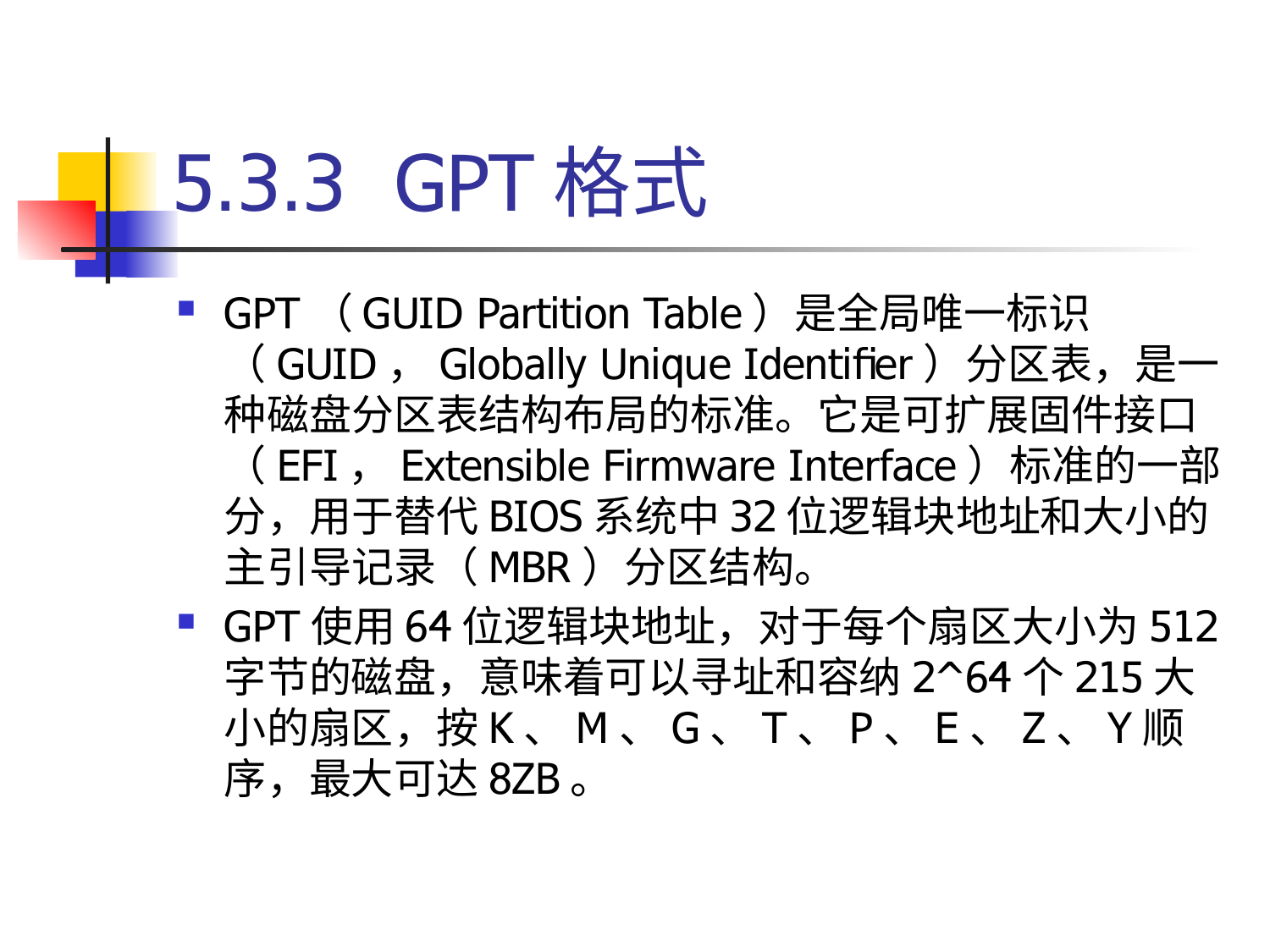

# 5.3.3  GPT格式
GPT（GUID Partition Table）是全局唯一标识（GUID，Globally Unique Identifier）分区表，是一种磁盘分区表结构布局的标准。它是可扩展固件接口（EFI，Extensible Firmware Interface）标准的一部分，用于替代BIOS系统中32位逻辑块地址和大小的主引导记录（MBR）分区结构。
GPT使用64位逻辑块地址，对于每个扇区大小为512字节的磁盘，意味着可以寻址和容纳2^64个215大小的扇区，按K、M、G、T、P、E、Z、Y顺序，最大可达8ZB。